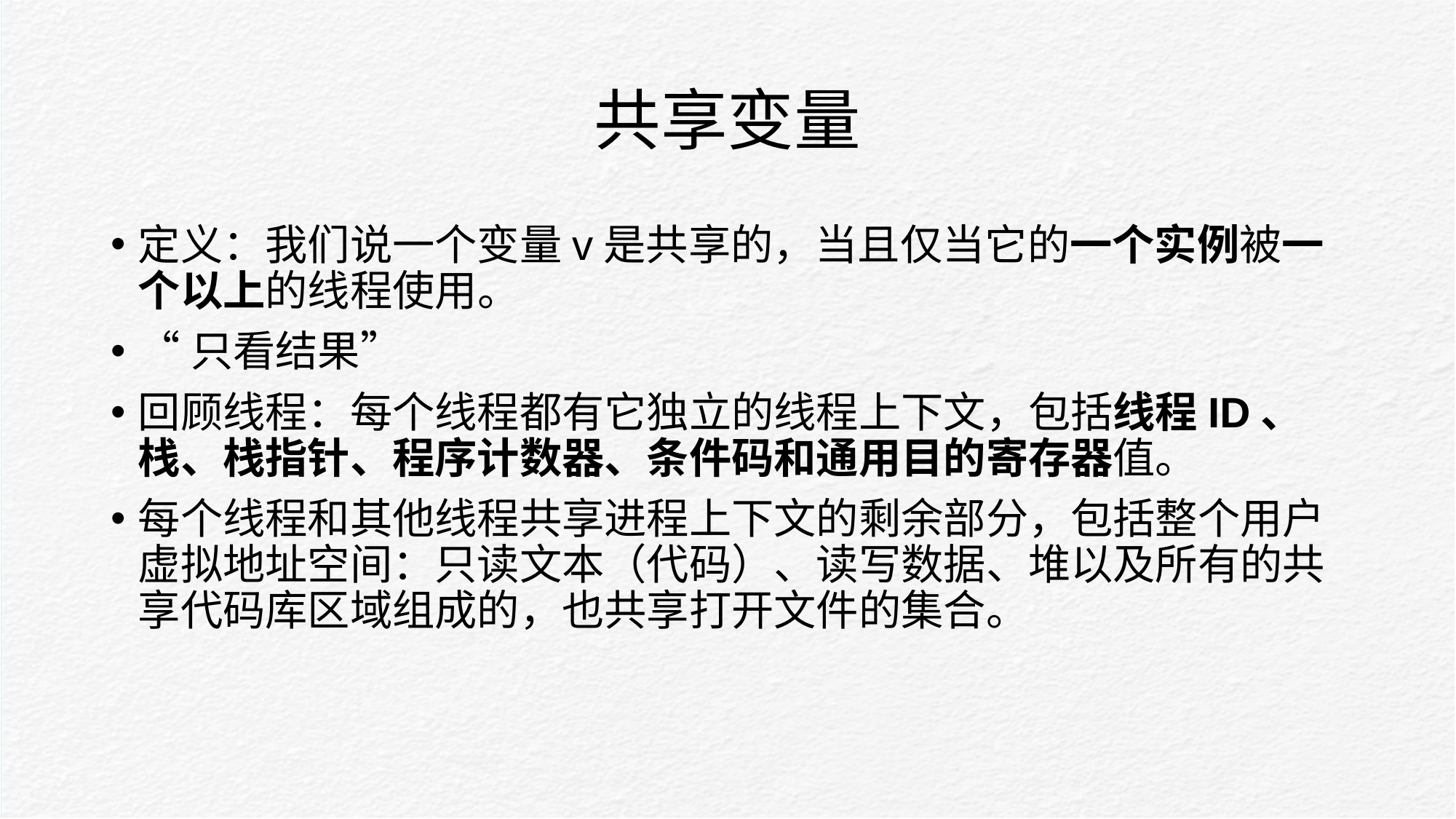

# 共享变量
定义：我们说一个变量v是共享的，当且仅当它的一个实例被一个以上的线程使用。
“只看结果”
回顾线程：每个线程都有它独立的线程上下文，包括线程ID、栈、栈指针、程序计数器、条件码和通用目的寄存器值。
每个线程和其他线程共享进程上下文的剩余部分，包括整个用户虚拟地址空间：只读文本（代码）、读写数据、堆以及所有的共享代码库区域组成的，也共享打开文件的集合。